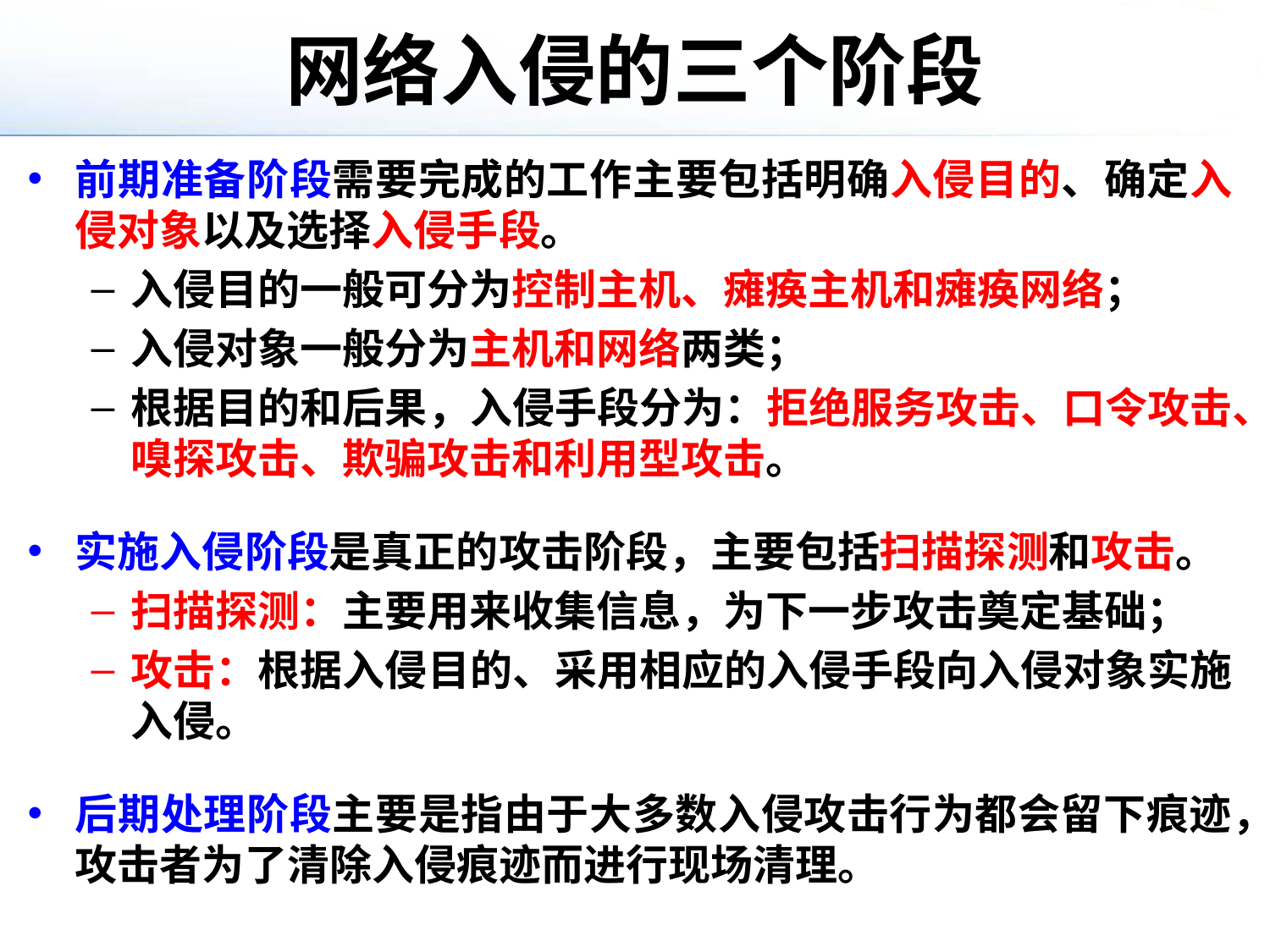

# 网络入侵的三个阶段
前期准备阶段需要完成的工作主要包括明确入侵目的、确定入侵对象以及选择入侵手段。
入侵目的一般可分为控制主机、瘫痪主机和瘫痪网络；
入侵对象一般分为主机和网络两类；
根据目的和后果，入侵手段分为：拒绝服务攻击、口令攻击、嗅探攻击、欺骗攻击和利用型攻击。
实施入侵阶段是真正的攻击阶段，主要包括扫描探测和攻击。
扫描探测：主要用来收集信息，为下一步攻击奠定基础；
攻击：根据入侵目的、采用相应的入侵手段向入侵对象实施入侵。
后期处理阶段主要是指由于大多数入侵攻击行为都会留下痕迹，攻击者为了清除入侵痕迹而进行现场清理。